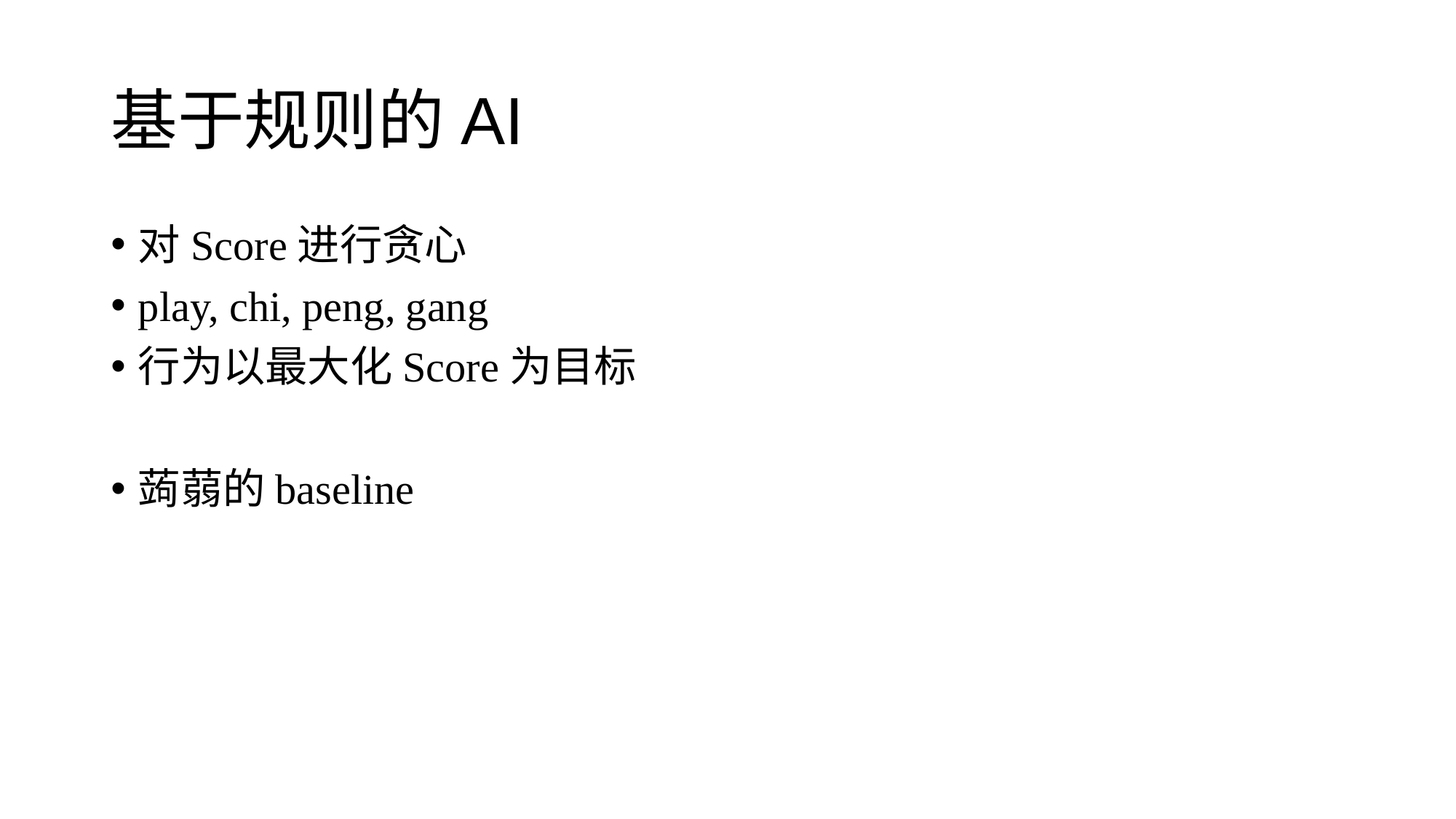

# 基于规则的AI
对Score进行贪心
play, chi, peng, gang
行为以最大化Score为目标

蒟蒻的baseline